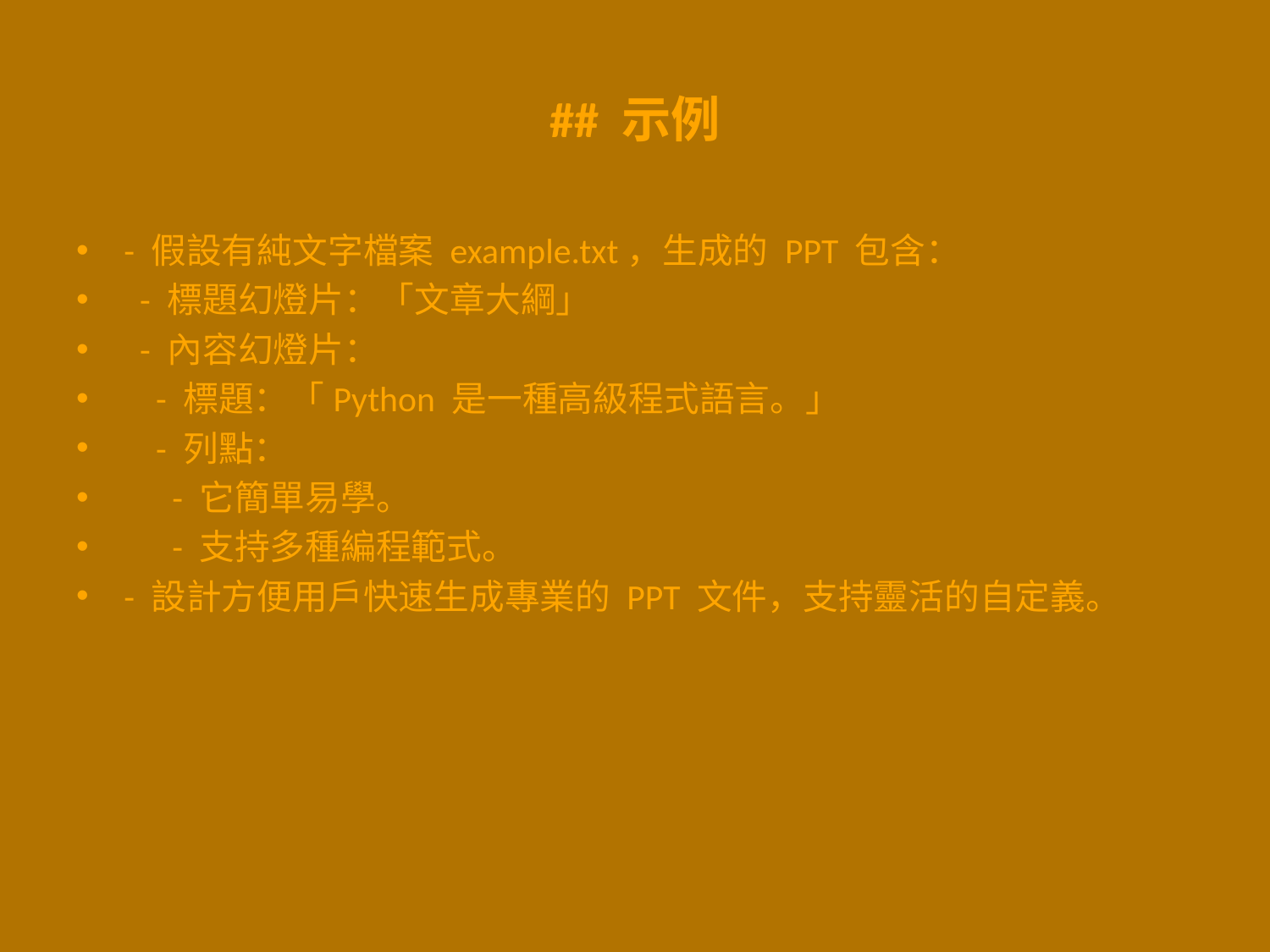

# ## 示例
- 假設有純文字檔案 example.txt，生成的 PPT 包含：
  - 標題幻燈片：「文章大綱」
  - 內容幻燈片：
    - 標題：「Python 是一種高級程式語言。」
    - 列點：
      - 它簡單易學。
      - 支持多種編程範式。
- 設計方便用戶快速生成專業的 PPT 文件，支持靈活的自定義。